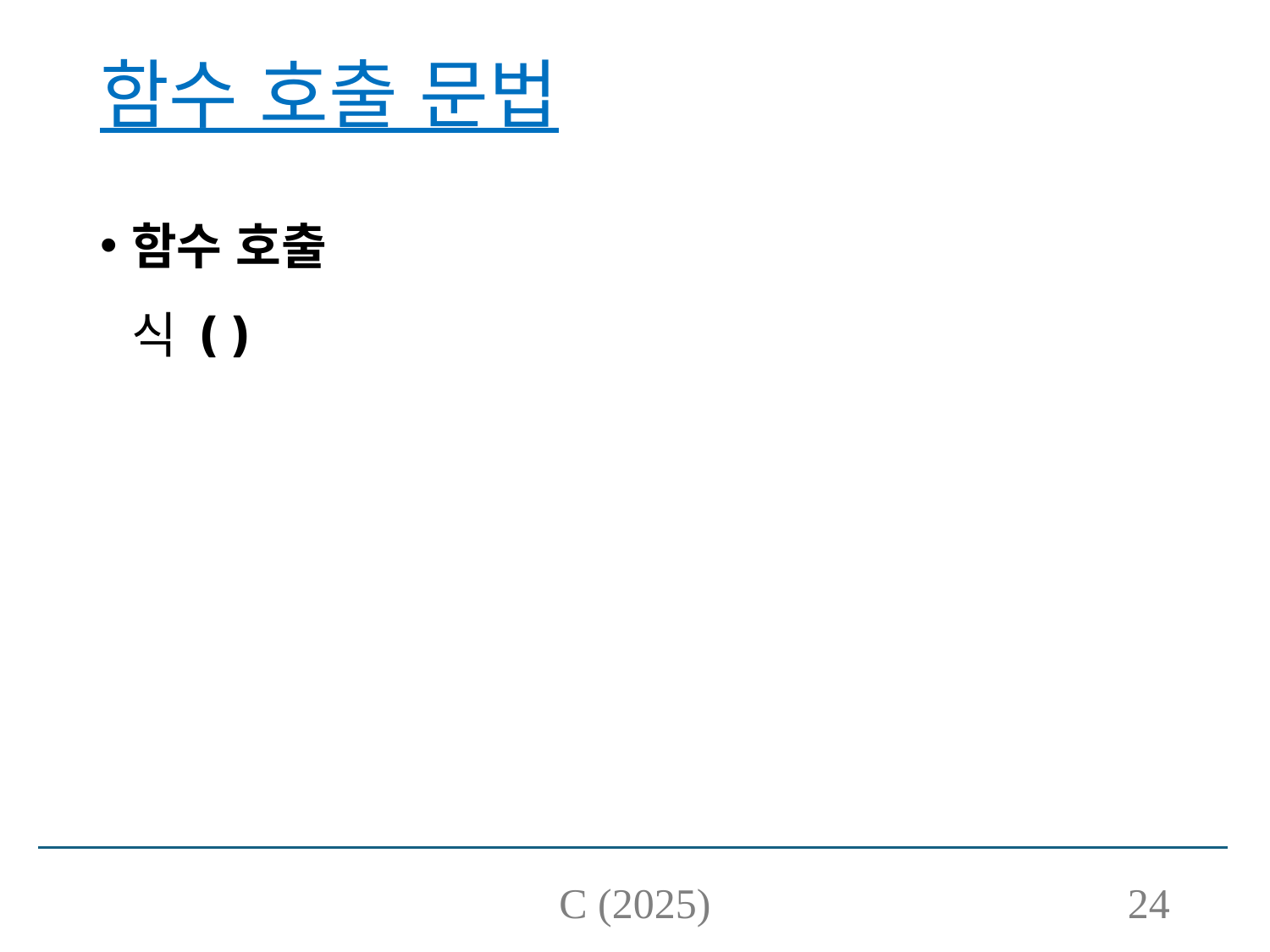

# 함수 호출 문법
함수 호출
식 ( )
C (2025)
24